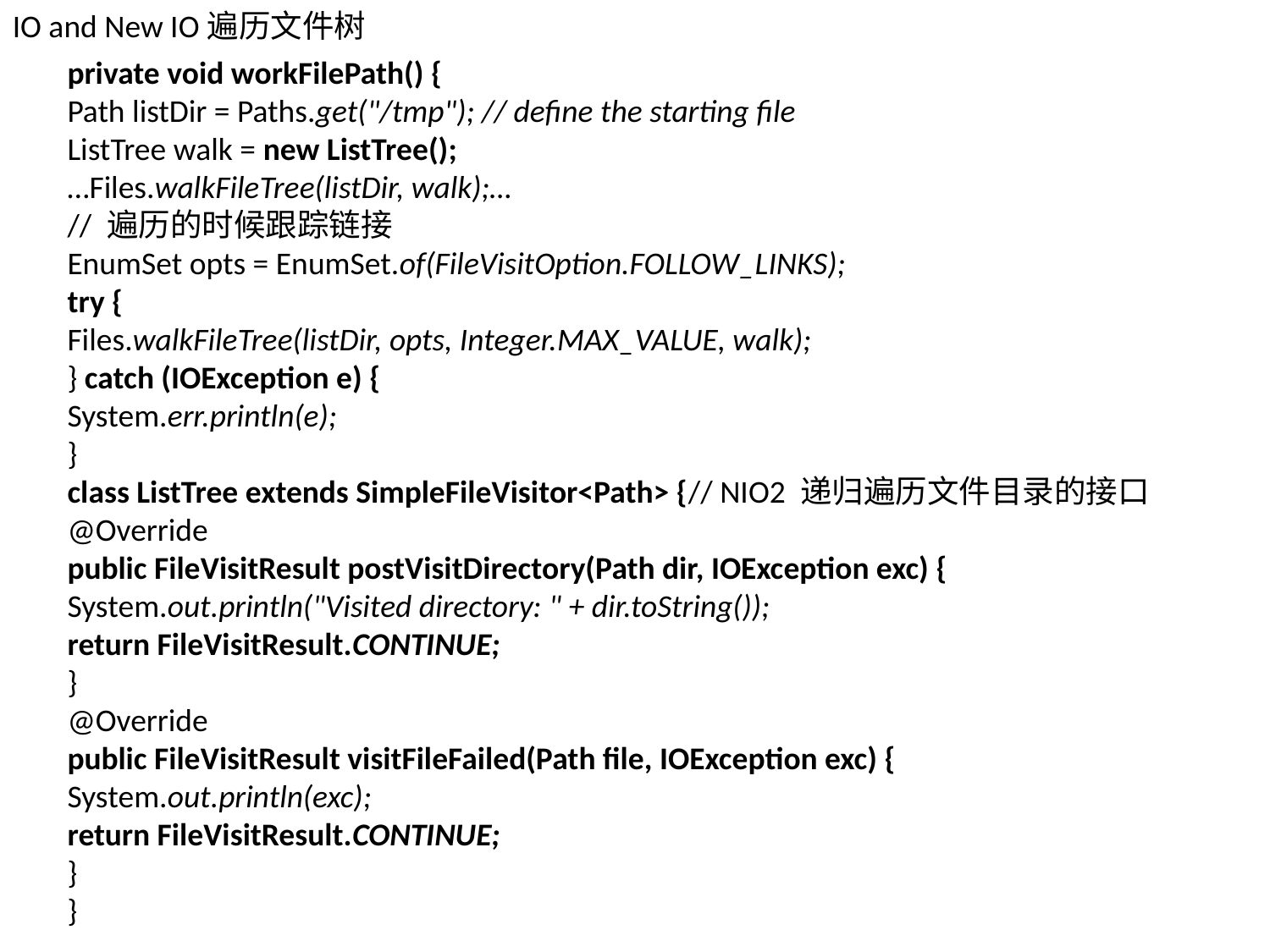

IO and New IO遍历文件树
private void workFilePath() {
Path listDir = Paths.get("/tmp"); // define the starting file
ListTree walk = new ListTree();
…Files.walkFileTree(listDir, walk);…
// 遍历的时候跟踪链接
EnumSet opts = EnumSet.of(FileVisitOption.FOLLOW_LINKS);
try {
Files.walkFileTree(listDir, opts, Integer.MAX_VALUE, walk);
} catch (IOException e) {
System.err.println(e);
}
class ListTree extends SimpleFileVisitor<Path> {// NIO2 递归遍历文件目录的接口
@Override
public FileVisitResult postVisitDirectory(Path dir, IOException exc) {
System.out.println("Visited directory: " + dir.toString());
return FileVisitResult.CONTINUE;
}
@Override
public FileVisitResult visitFileFailed(Path file, IOException exc) {
System.out.println(exc);
return FileVisitResult.CONTINUE;
}
}